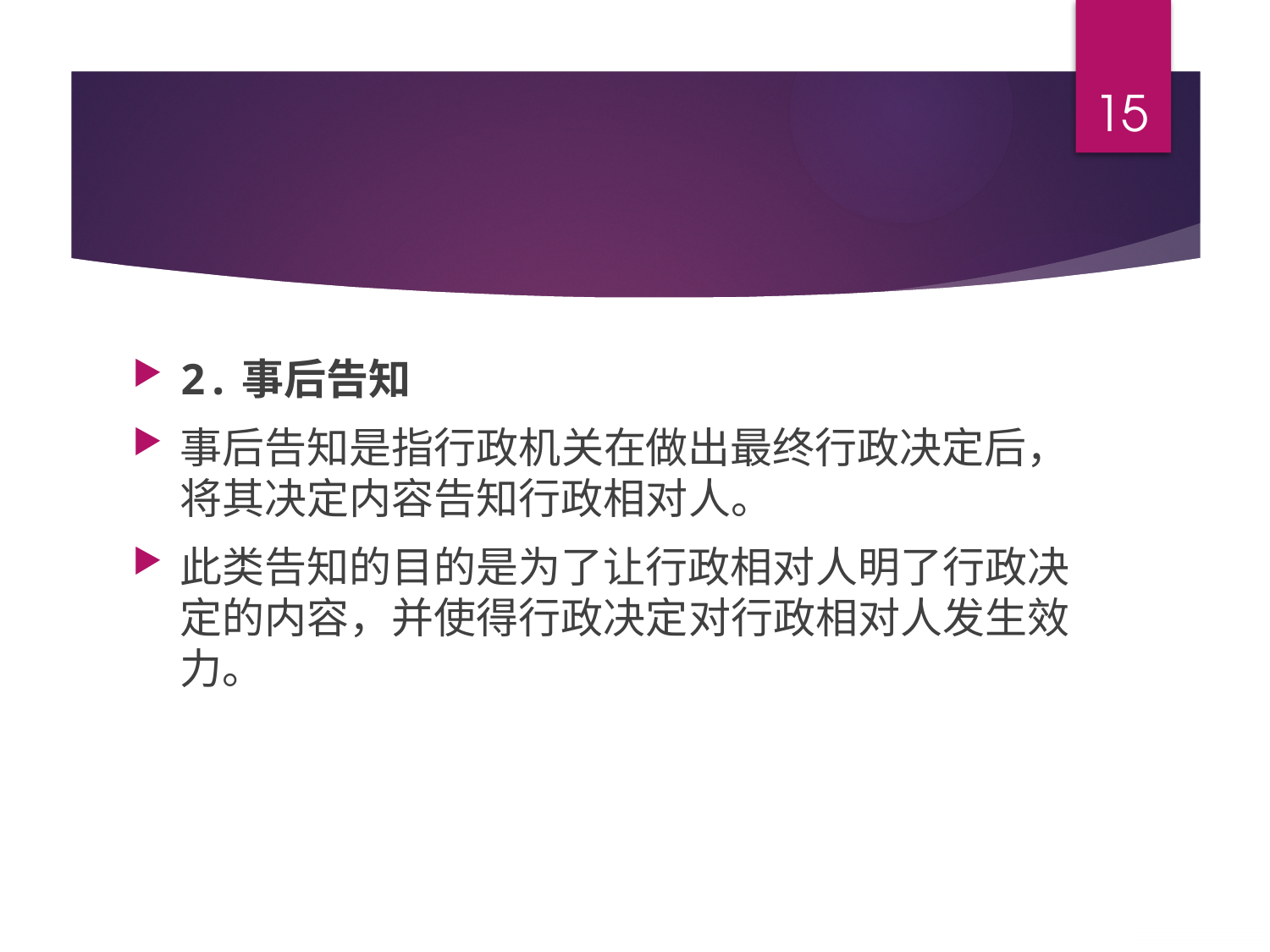

15
#
2.事后告知
事后告知是指行政机关在做出最终行政决定后，将其决定内容告知行政相对人。
此类告知的目的是为了让行政相对人明了行政决定的内容，并使得行政决定对行政相对人发生效力。